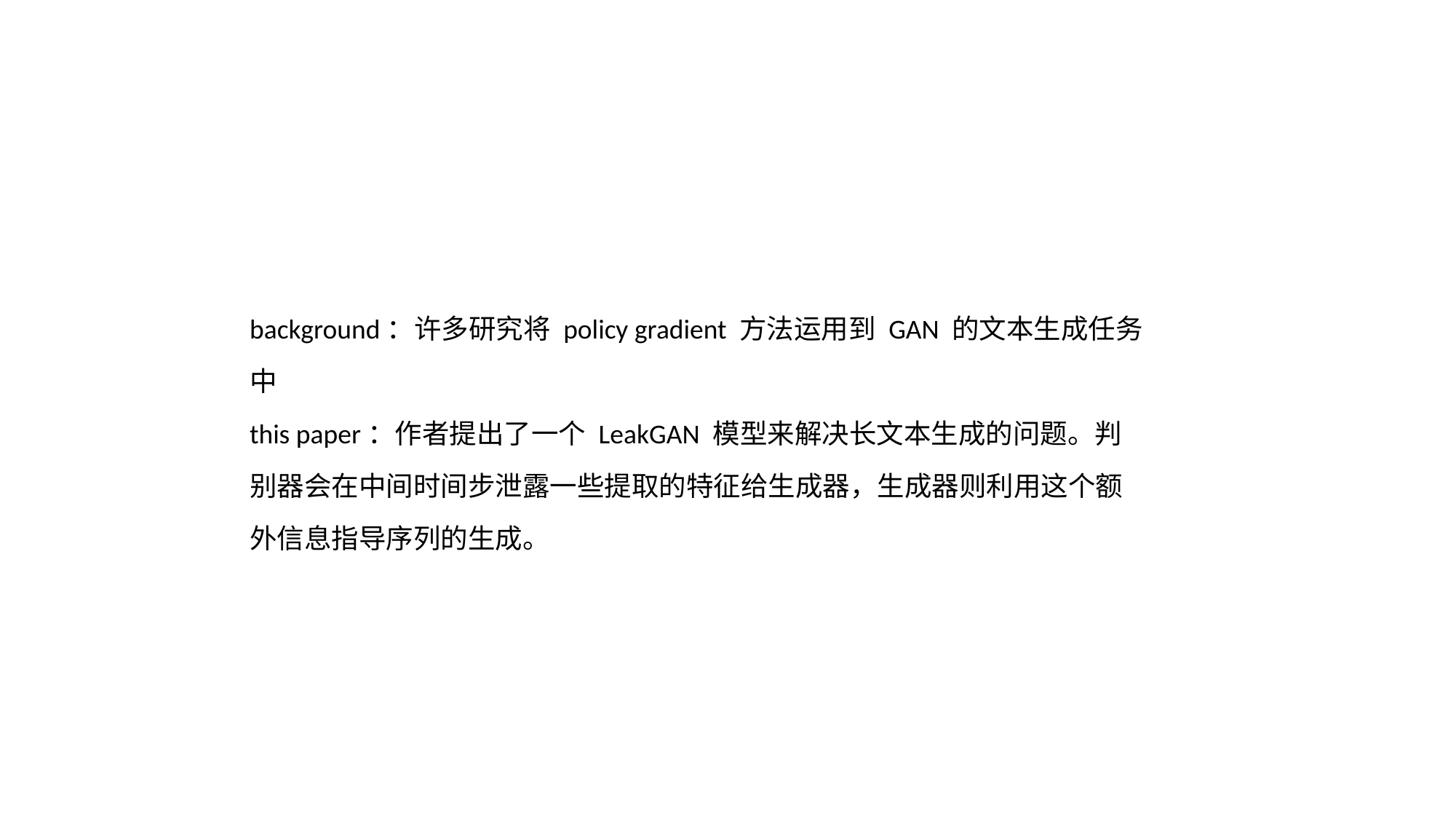

background：许多研究将 policy gradient 方法运用到 GAN 的文本生成任务中
this paper：作者提出了一个 LeakGAN 模型来解决长文本生成的问题。判别器会在中间时间步泄露一些提取的特征给生成器，生成器则利用这个额外信息指导序列的生成。